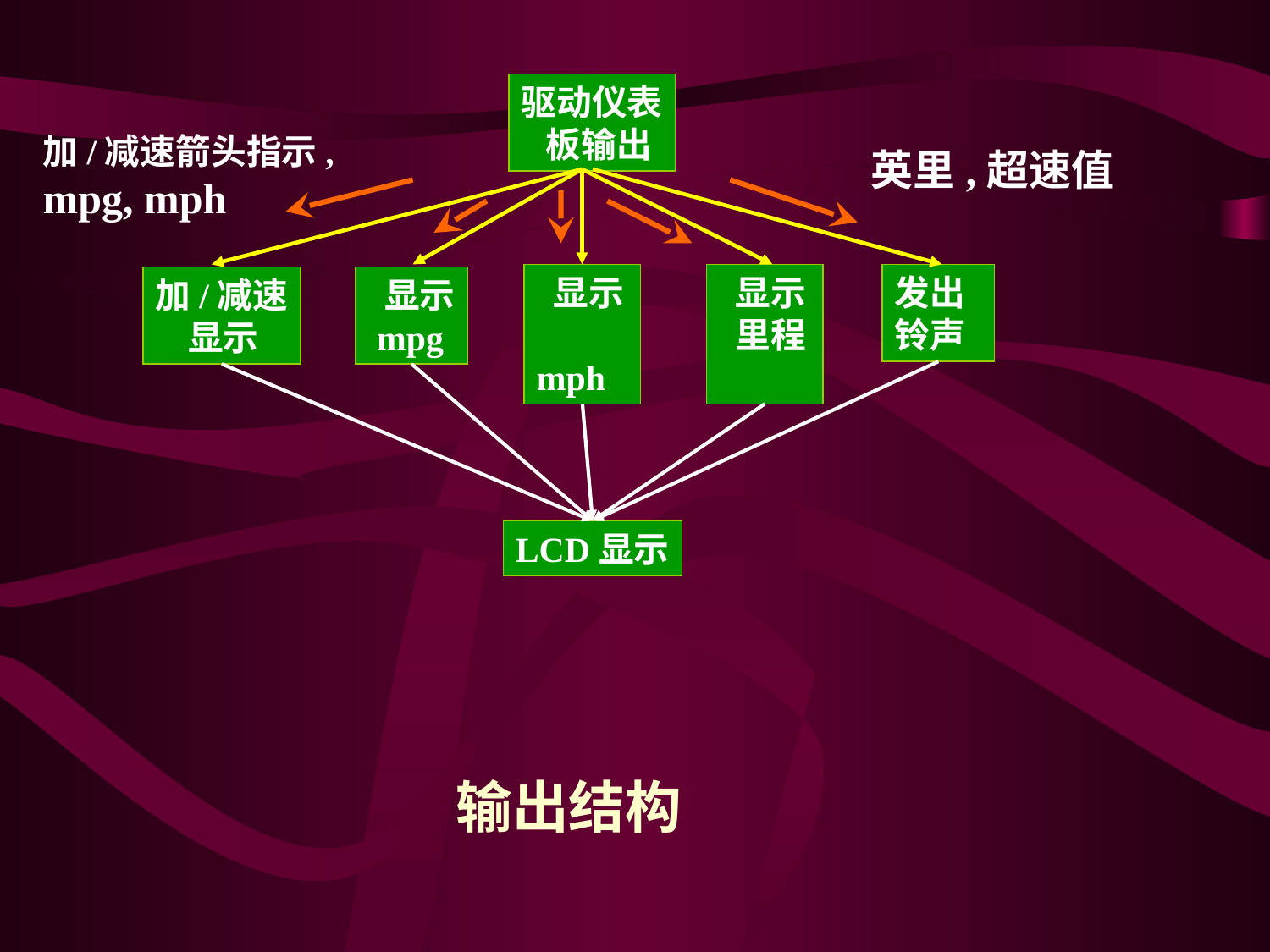

驱动仪表
  板输出
加/减速箭头指示,
mpg, mph
英里,超速值

 显示      mph
 显示
 里程
发出
铃声
加/减速
   显示
 显示
 mpg
LCD显示
输出结构

105